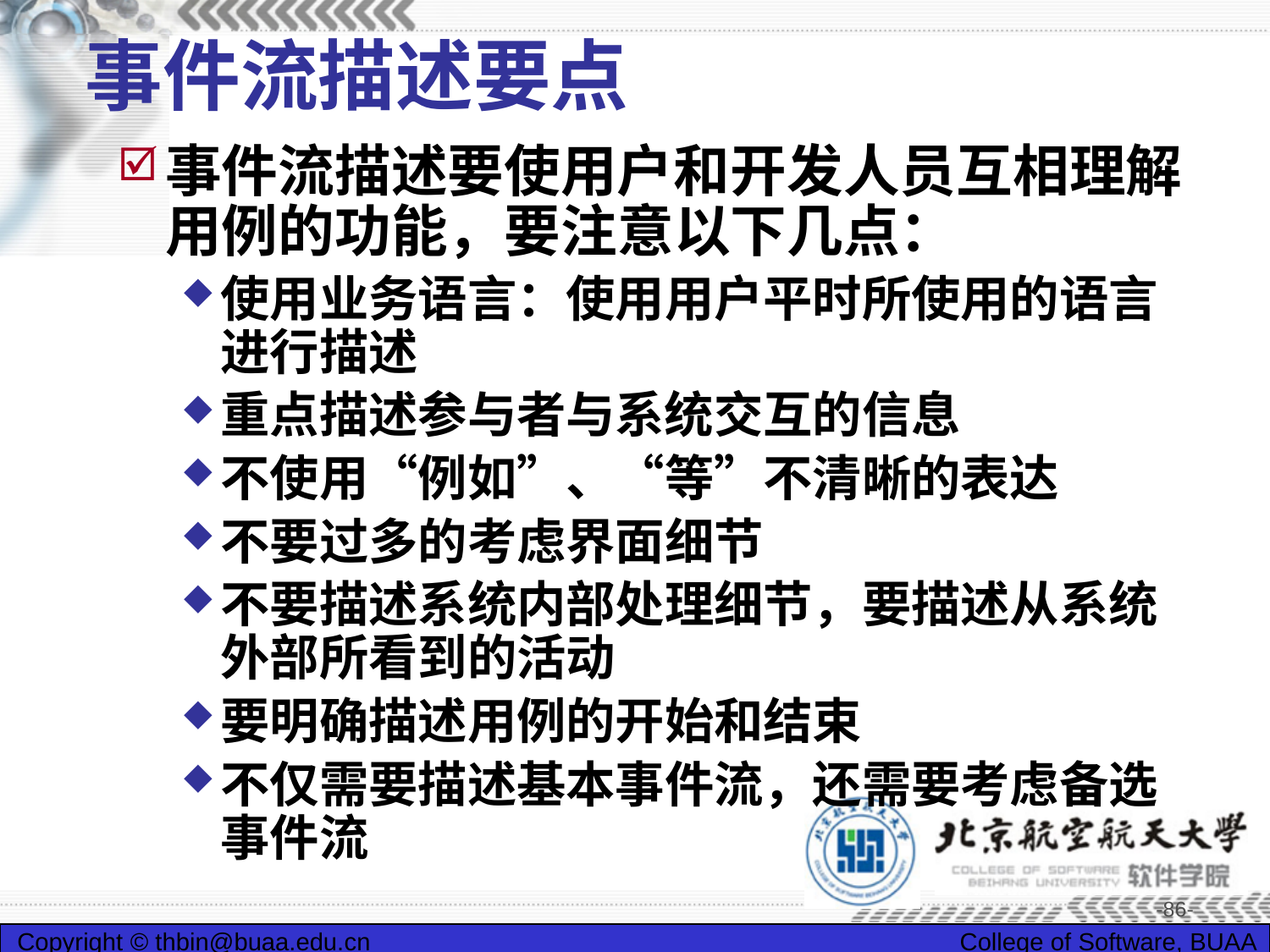

# 事件流描述要点
事件流描述要使用户和开发人员互相理解用例的功能，要注意以下几点：
使用业务语言：使用用户平时所使用的语言进行描述
重点描述参与者与系统交互的信息
不使用“例如”、“等”不清晰的表达
不要过多的考虑界面细节
不要描述系统内部处理细节，要描述从系统外部所看到的活动
要明确描述用例的开始和结束
不仅需要描述基本事件流，还需要考虑备选事件流
-86-